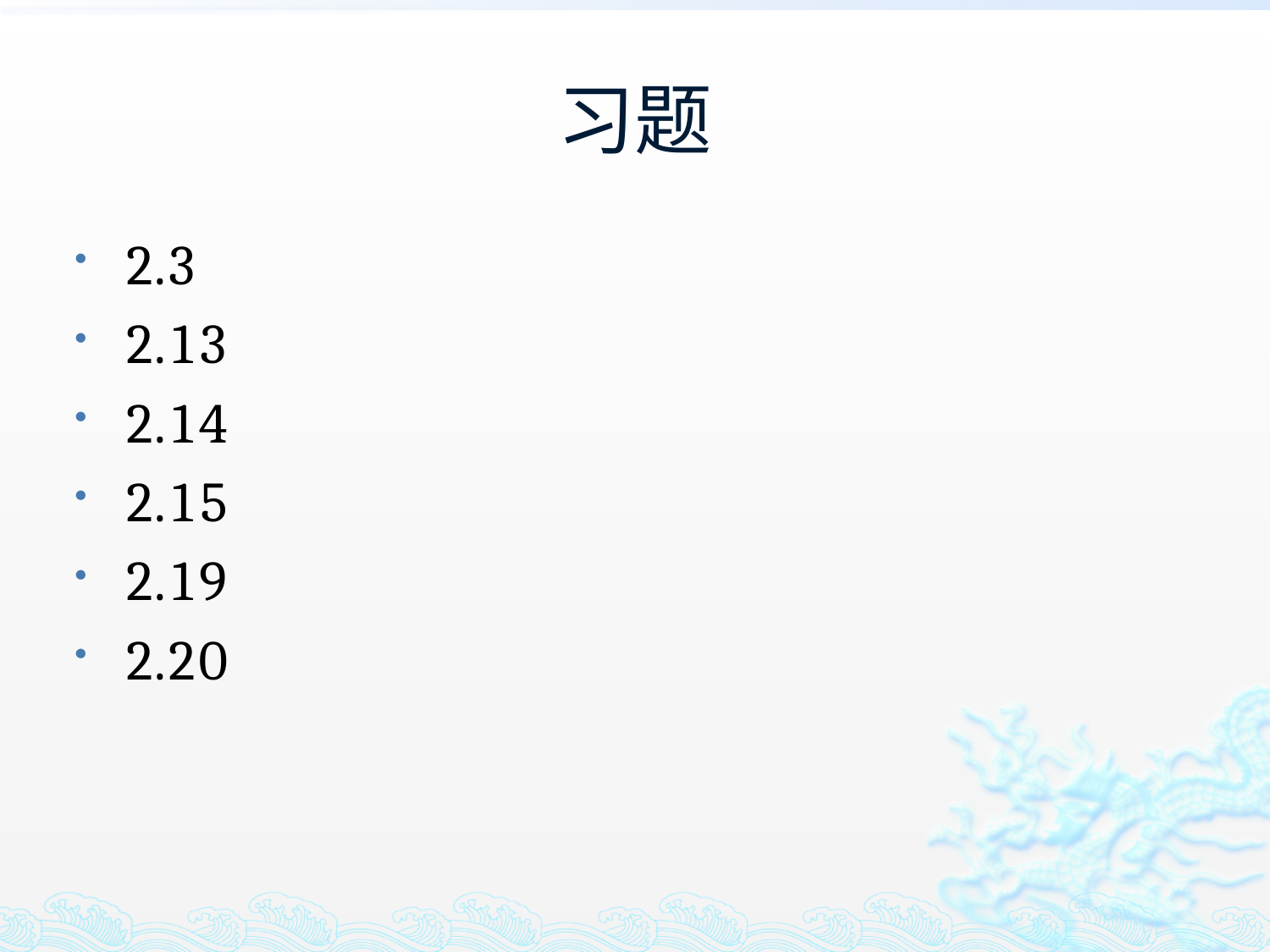

# 习题
2.3
2.13
2.14
2.15
2.19
2.20